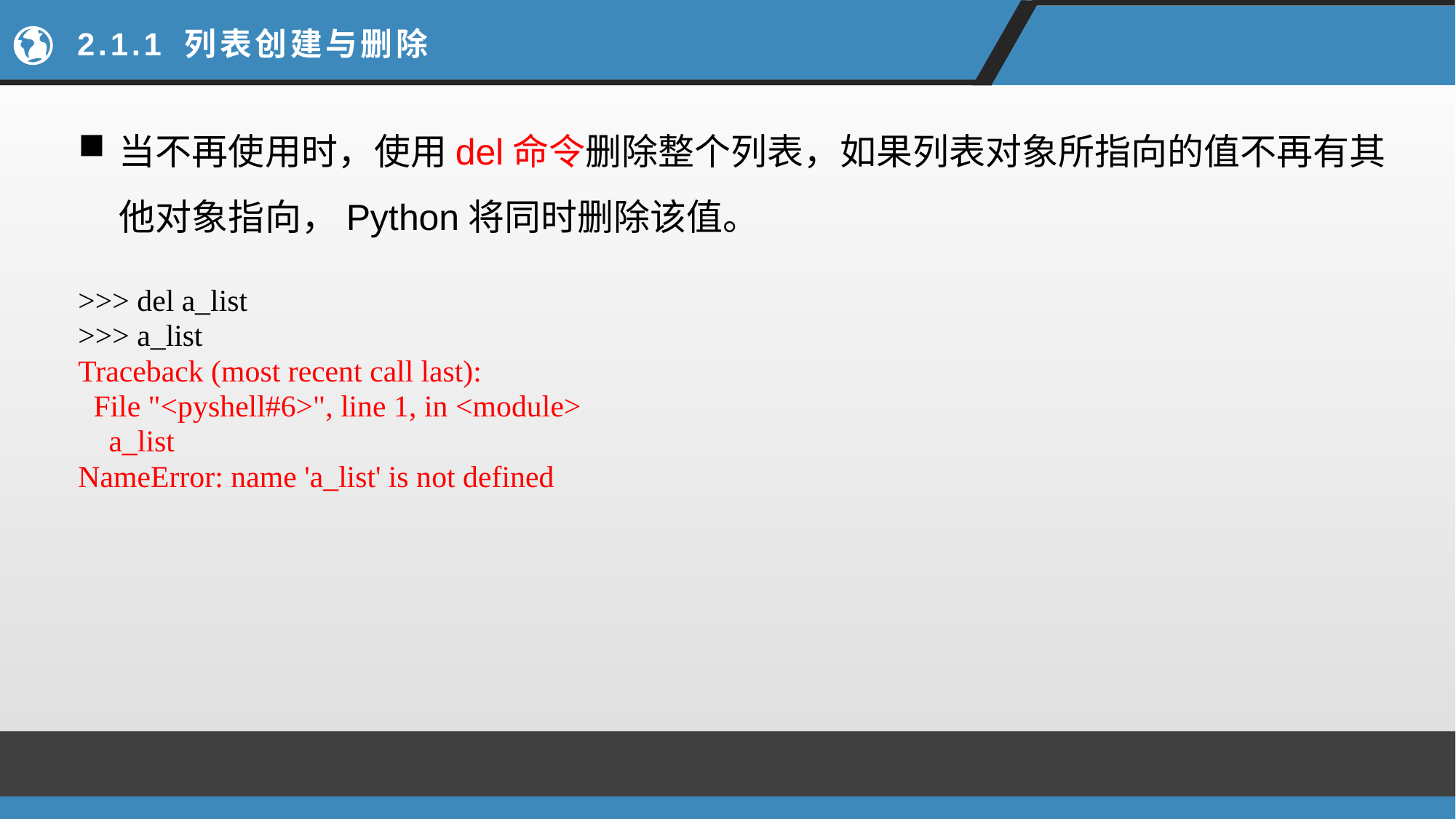

# 2.1.1 列表创建与删除

当不再使用时，使用del命令删除整个列表，如果列表对象所指向的值不再有其他对象指向，Python将同时删除该值。

>>> del a_list
>>> a_list
Traceback (most recent call last):
  File "<pyshell#6>", line 1, in <module>
    a_list
NameError: name 'a_list' is not defined